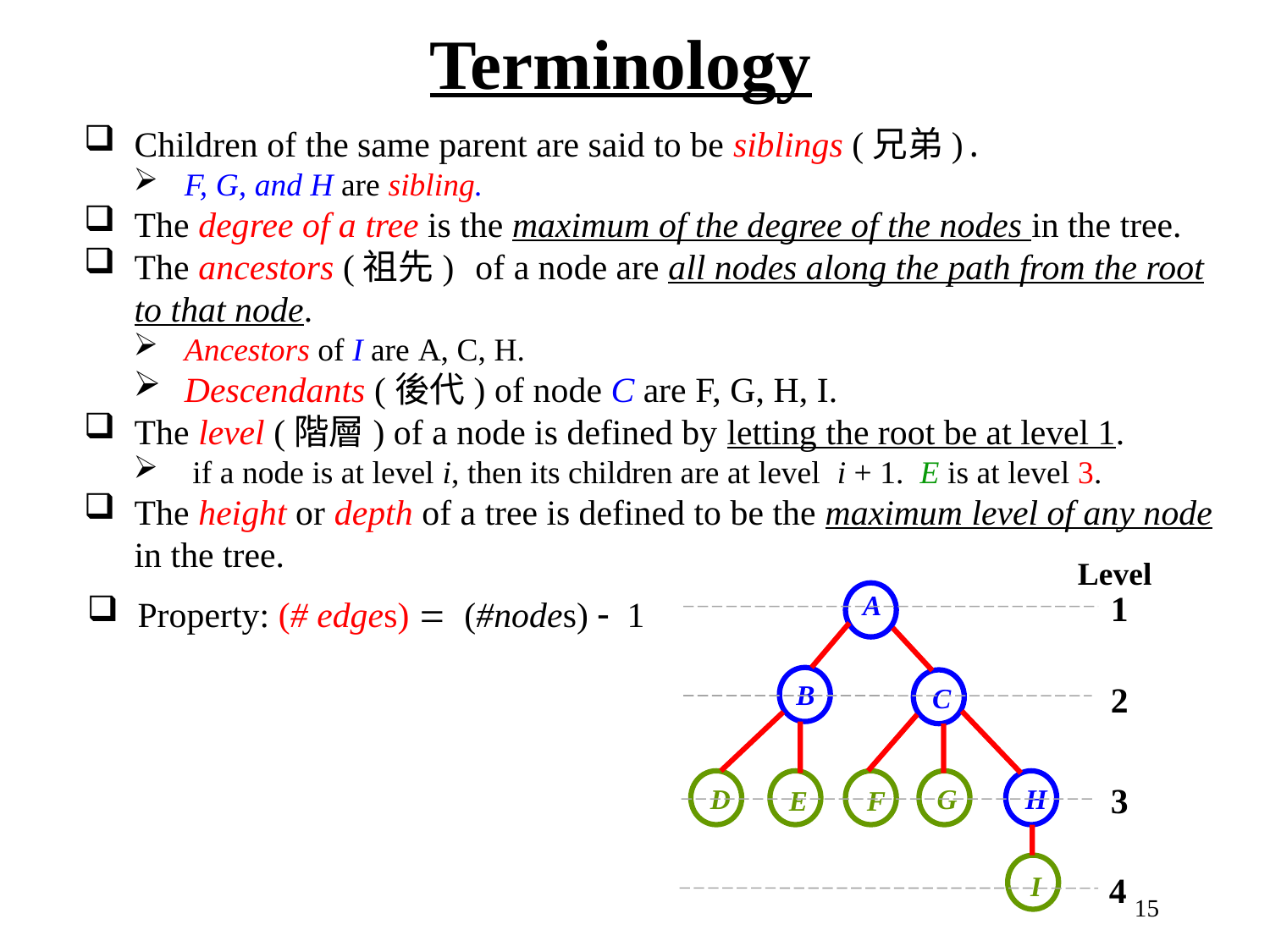

Terminology
Children of the same parent are said to be siblings (兄弟).
F, G, and H are sibling.
The degree of a tree is the maximum of the degree of the nodes in the tree.
The ancestors (祖先) of a node are all nodes along the path from the root to that node.
Ancestors of I are A, C, H.
Descendants (後代) of node C are F, G, H, I.
The level (階層) of a node is defined by letting the root be at level 1.
 if a node is at level i, then its children are at level  i + 1.  E is at level 3.
The height or depth of a tree is defined to be the maximum level of any node in the tree.
Level
1
A

B
2
C

3
D
G
H
E
F

4
I

Property: (# edges) = (#nodes) − 1
15